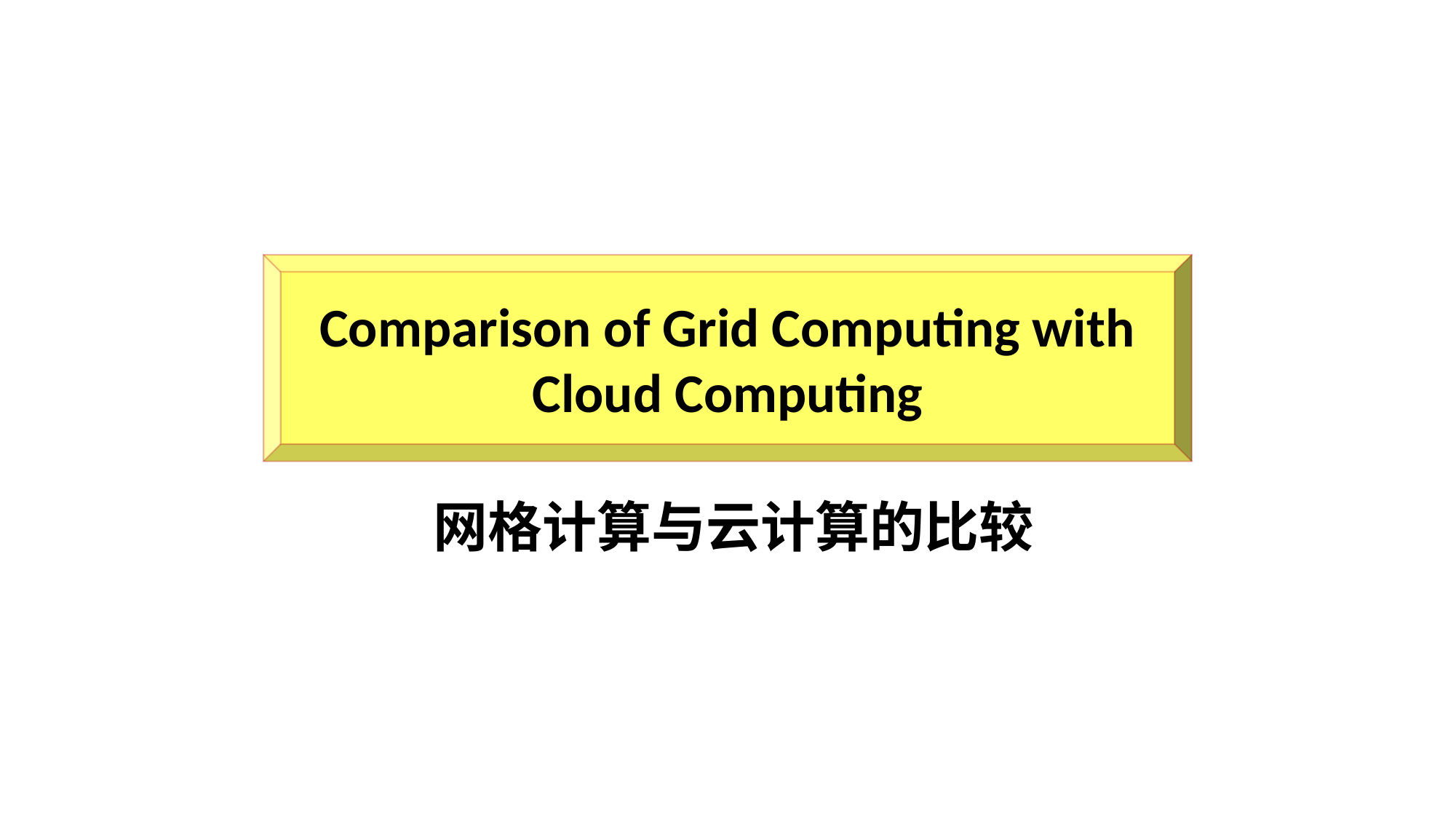

Comparison of Grid Computing with Cloud Computing
网格计算与云计算的比较